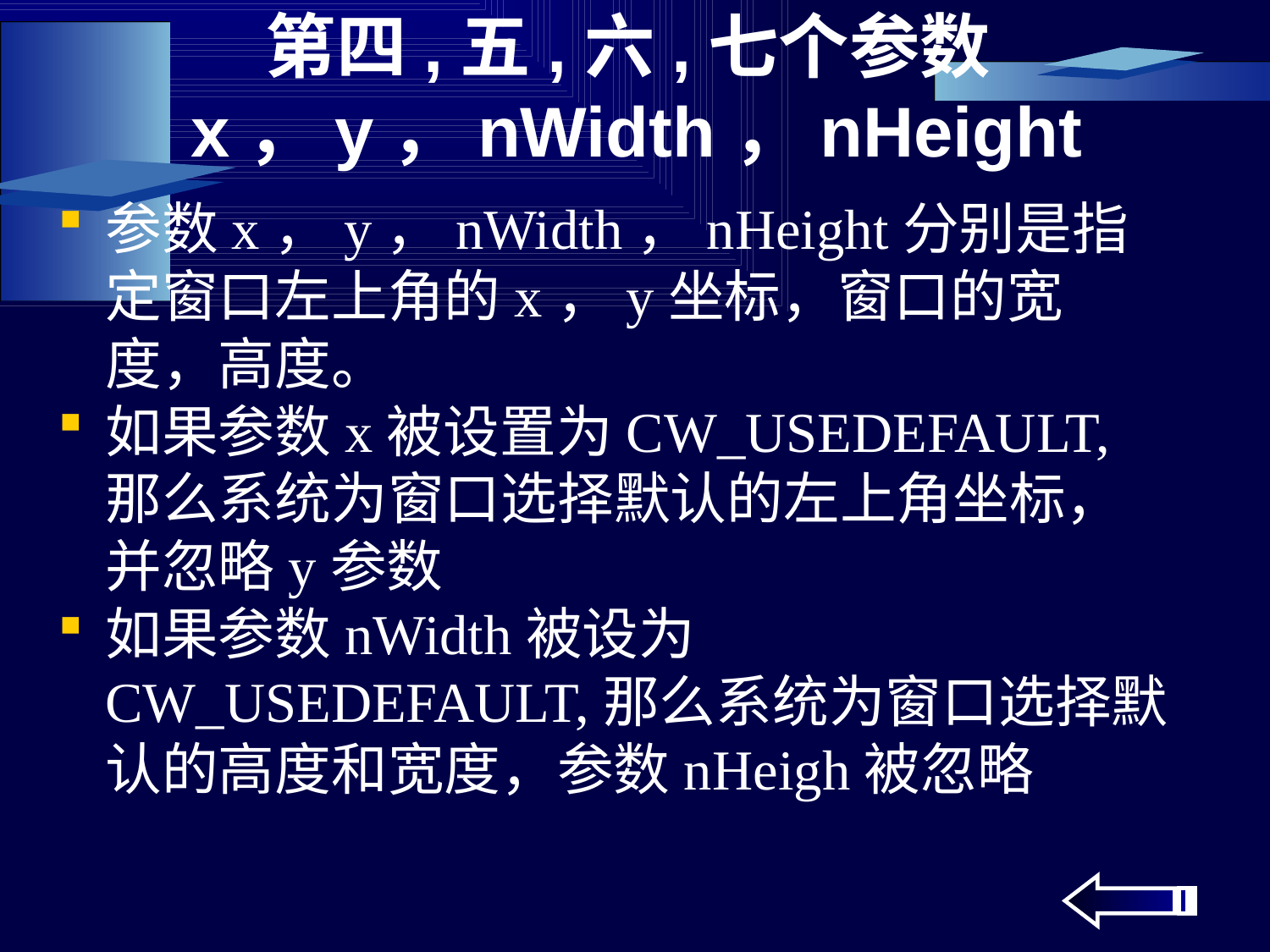

# 第四,五,六,七个参数x，y，nWidth，nHeight
参数x，y，nWidth，nHeight分别是指定窗口左上角的x，y坐标，窗口的宽度，高度。
如果参数x被设置为CW_USEDEFAULT,那么系统为窗口选择默认的左上角坐标，并忽略y参数
如果参数nWidth被设为CW_USEDEFAULT,那么系统为窗口选择默认的高度和宽度，参数nHeigh被忽略